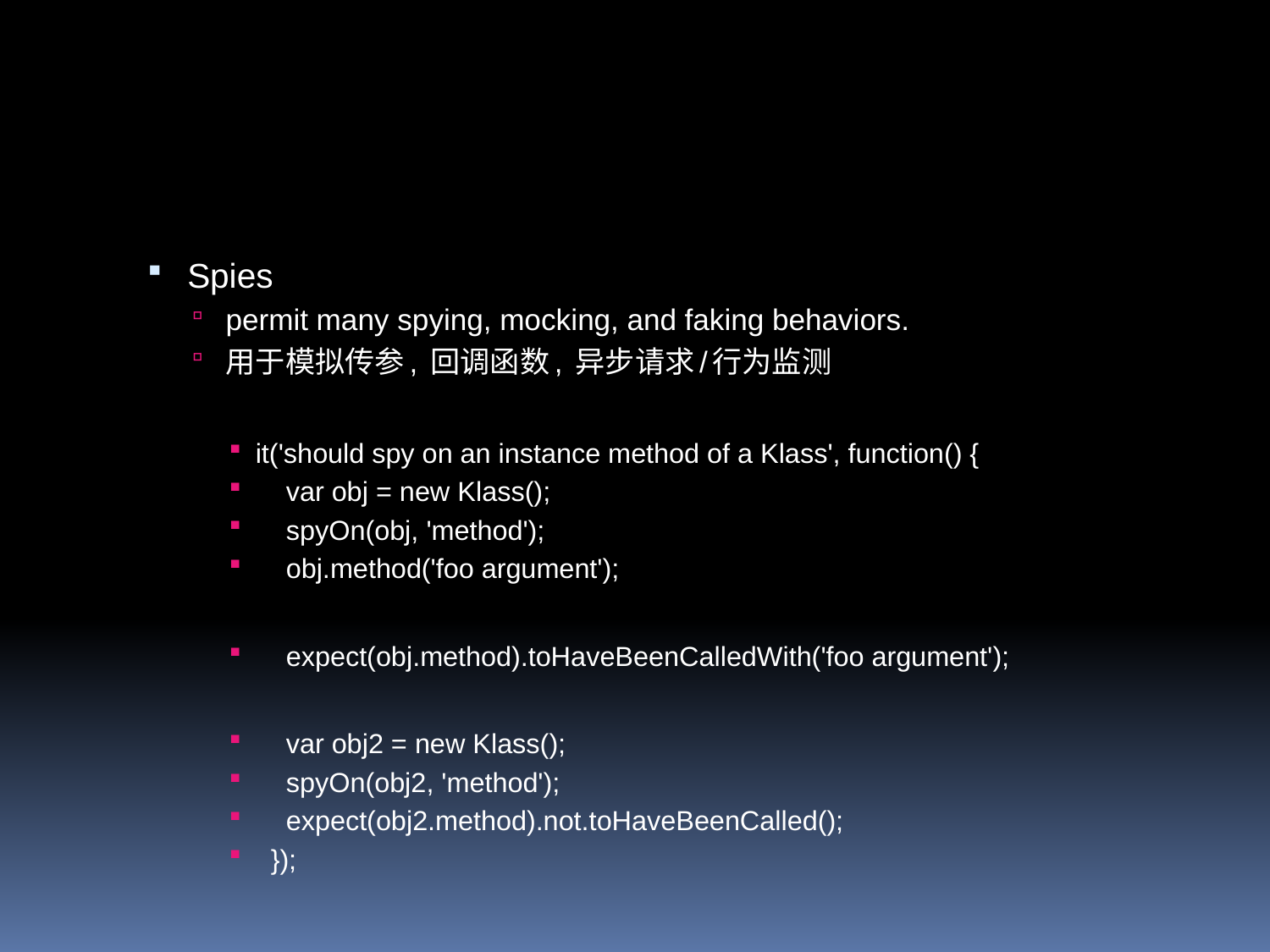

#
Spies
permit many spying, mocking, and faking behaviors.
用于模拟传参, 回调函数, 异步请求/行为监测

it('should spy on an instance method of a Klass', function() {
    var obj = new Klass();
    spyOn(obj, 'method');
    obj.method('foo argument');

    expect(obj.method).toHaveBeenCalledWith('foo argument');

    var obj2 = new Klass();
    spyOn(obj2, 'method');
    expect(obj2.method).not.toHaveBeenCalled();
  });